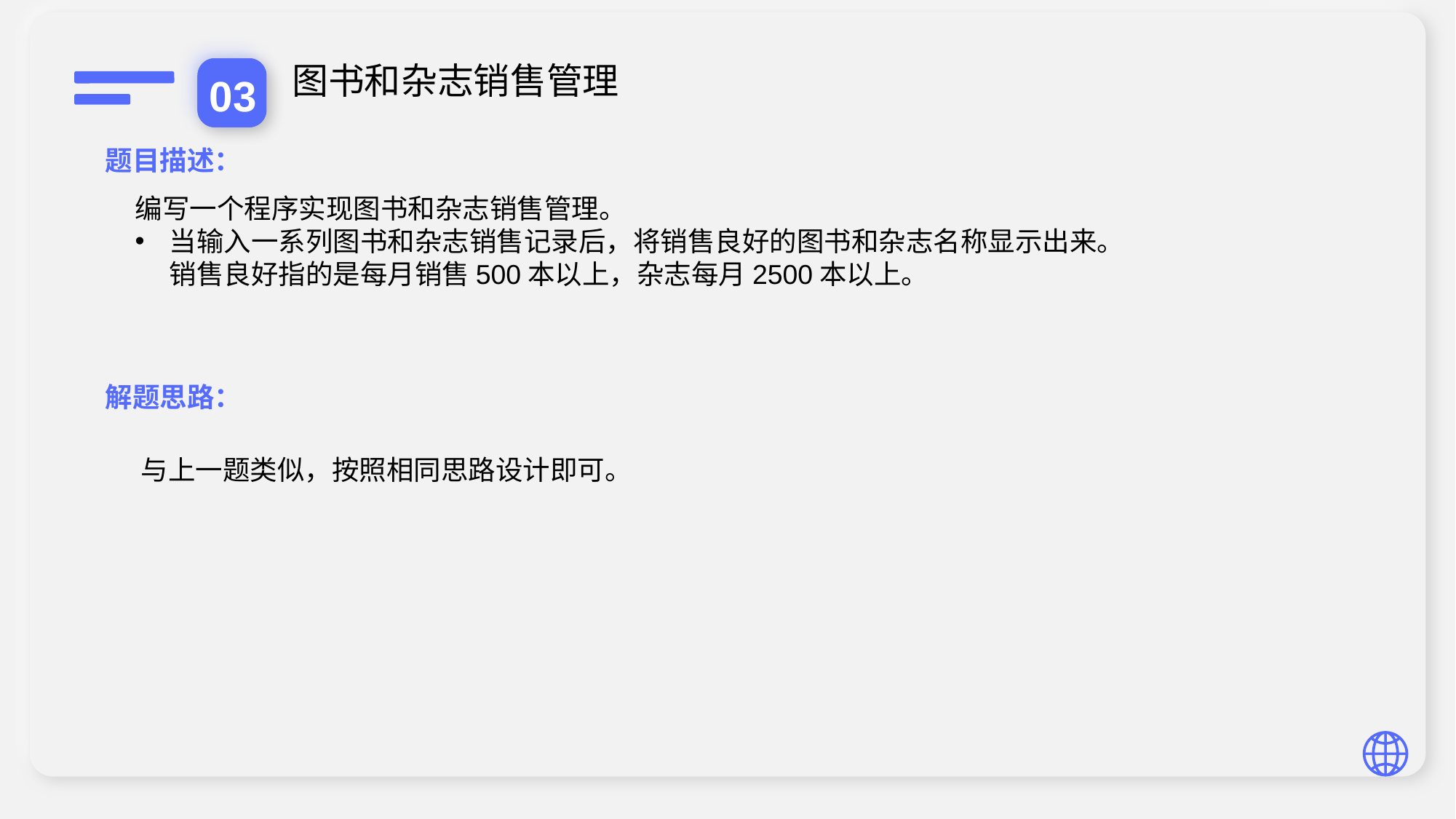

图书和杂志销售管理

03

题目描述：
编写一个程序实现图书和杂志销售管理。
当输入一系列图书和杂志销售记录后，将销售良好的图书和杂志名称显示出来。销售良好指的是每月销售500本以上，杂志每月2500本以上。
解题思路：
与上一题类似，按照相同思路设计即可。